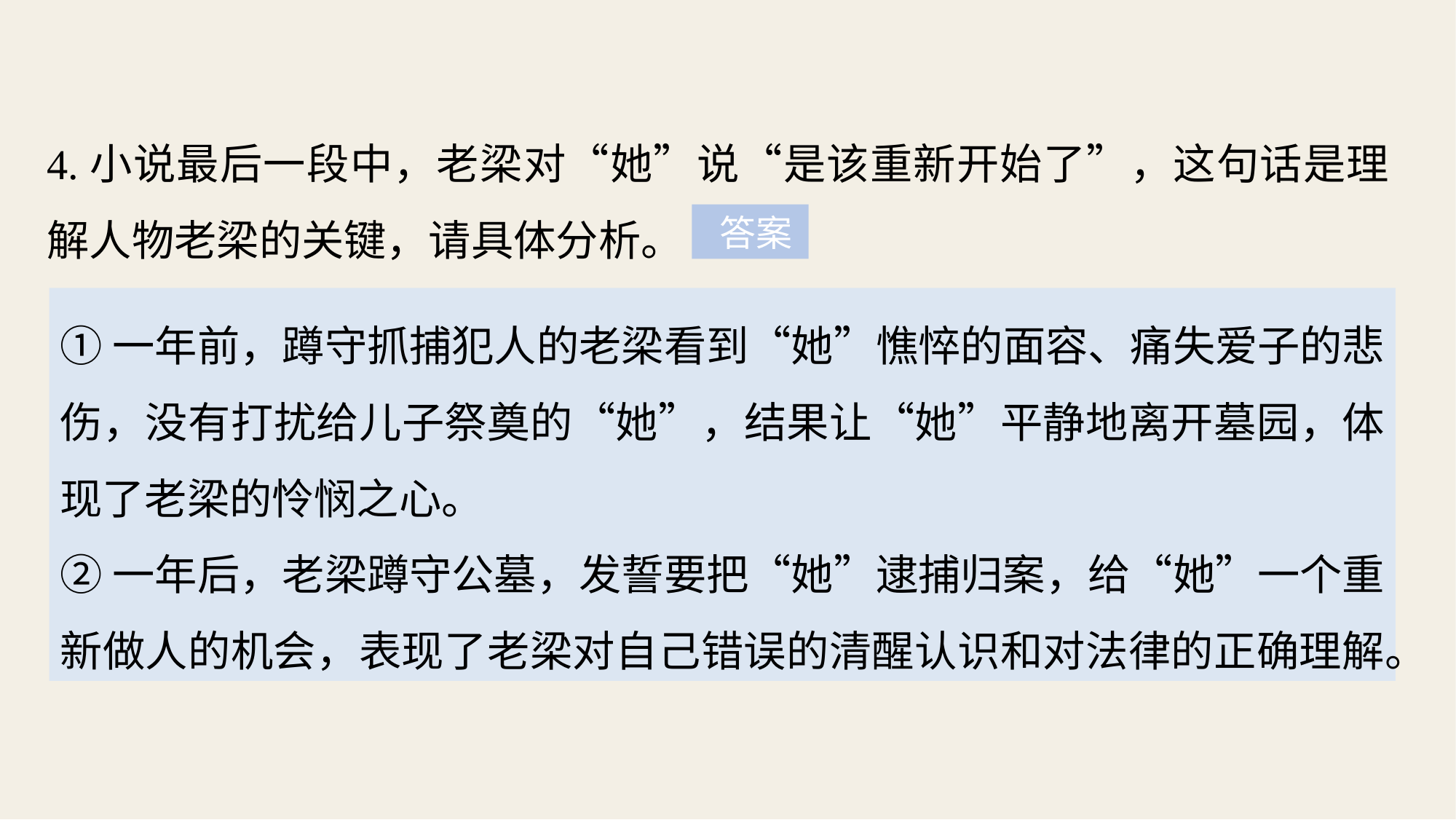

4.小说最后一段中，老梁对“她”说“是该重新开始了”，这句话是理解人物老梁的关键，请具体分析。
 答案
①一年前，蹲守抓捕犯人的老梁看到“她”憔悴的面容、痛失爱子的悲伤，没有打扰给儿子祭奠的“她”，结果让“她”平静地离开墓园，体现了老梁的怜悯之心。
②一年后，老梁蹲守公墓，发誓要把“她”逮捕归案，给“她”一个重新做人的机会，表现了老梁对自己错误的清醒认识和对法律的正确理解。